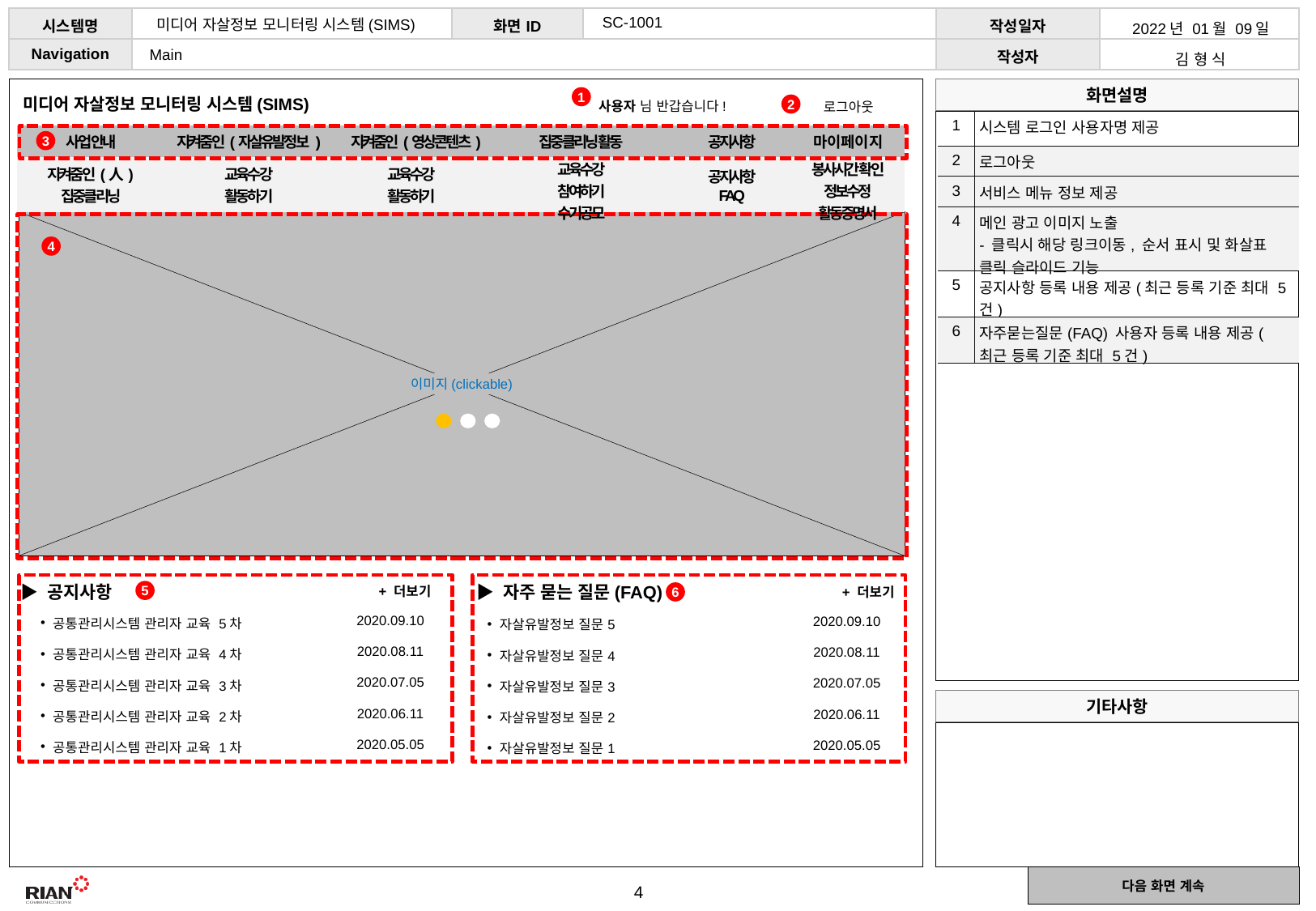

SC-1001
미디어 자살정보 모니터링 시스템(SIMS)
| 2022년 01월 09일 |
| --- |
| 김 형 식 |
Main
1
미디어 자살정보 모니터링 시스템(SIMS)
사용자 님 반갑습니다!
로그아웃
2
| 1 | 시스템 로그인 사용자명 제공 |
| --- | --- |
| 2 | 로그아웃 |
| 3 | 서비스 메뉴 정보 제공 |
| 4 | 메인 광고 이미지 노출 - 클릭시 해당 링크이동, 순서 표시 및 화살표 클릭 슬라이드 기능 |
| 5 | 공지사항 등록 내용 제공(최근 등록 기준 최대 5건) |
| 6 | 자주묻는질문(FAQ) 사용자 등록 내용 제공(최근 등록 기준 최대 5건) |
| 사업 안내 | 지켜줌인(자살유발정보 ) | 지켜줌인(영상콘텐츠) | 집중클리닝 활동 | 공지사항 | 마이페이지 |
| --- | --- | --- | --- | --- | --- |
| 지켜줌인(人) 집중클리닝 | 교육수강 활동하기 | 교육수강 활동하기 | 교육수강 참여하기 수기공모 | 공지사항 FAQ | 봉사시간 확인 정보수정 활동증명서 |

3

이미지(clickable)

4

▶ 공지사항

▶ 자주 묻는 질문(FAQ)
+ 더보기
+ 더보기
5
6
| 공통관리시스템 관리자 교육 5차 | 2020.09.10 |
| --- | --- |
| 공통관리시스템 관리자 교육 4차 | 2020.08.11 |
| 공통관리시스템 관리자 교육 3차 | 2020.07.05 |
| 공통관리시스템 관리자 교육 2차 | 2020.06.11 |
| 공통관리시스템 관리자 교육 1차 | 2020.05.05 |
| 자살유발정보 질문5 | 2020.09.10 |
| --- | --- |
| 자살유발정보 질문4 | 2020.08.11 |
| 자살유발정보 질문3 | 2020.07.05 |
| 자살유발정보 질문2 | 2020.06.11 |
| 자살유발정보 질문1 | 2020.05.05 |